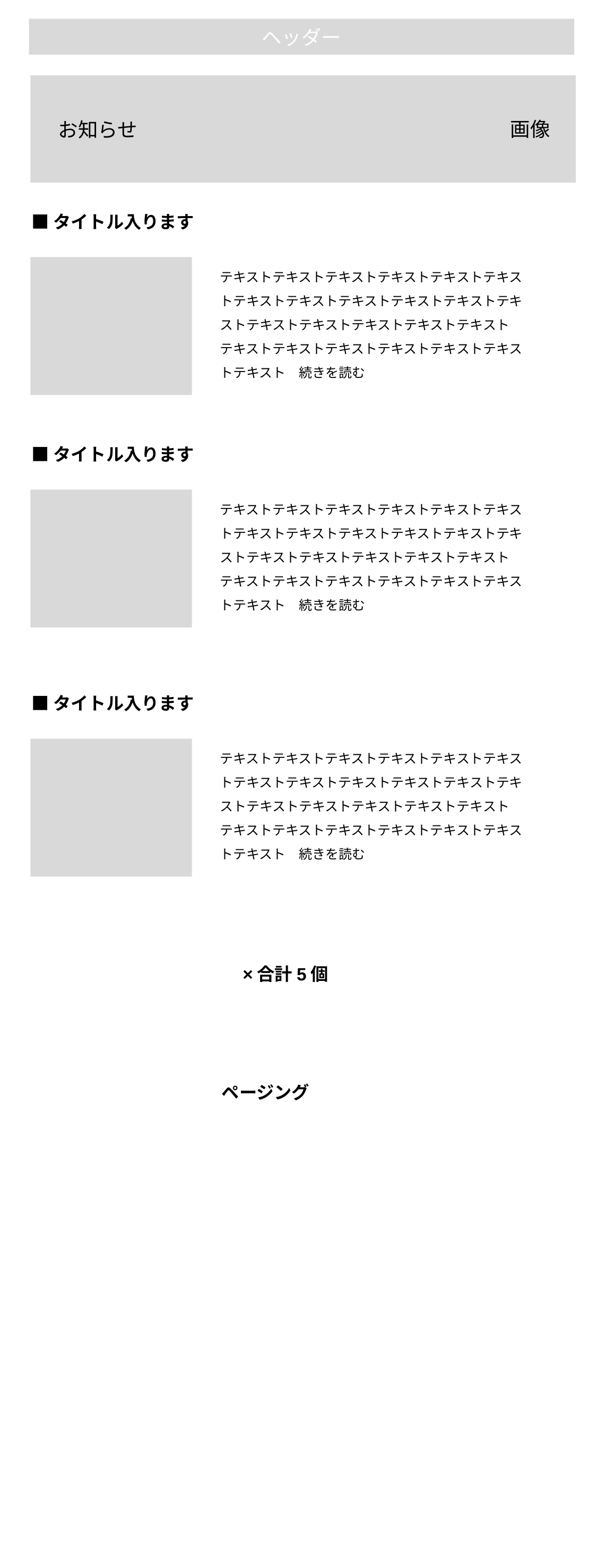

ヘッダー
　お知らせ
画像
■タイトル入ります

テキストテキストテキストテキストテキストテキストテキストテキストテキストテキストテキストテキストテキストテキストテキストテキストテキストテキストテキストテキストテキストテキストテキストテキスト　続きを読む
■タイトル入ります

テキストテキストテキストテキストテキストテキストテキストテキストテキストテキストテキストテキストテキストテキストテキストテキストテキストテキストテキストテキストテキストテキストテキストテキスト　続きを読む
■タイトル入ります

テキストテキストテキストテキストテキストテキストテキストテキストテキストテキストテキストテキストテキストテキストテキストテキストテキストテキストテキストテキストテキストテキストテキストテキスト　続きを読む
×合計5個
ページング